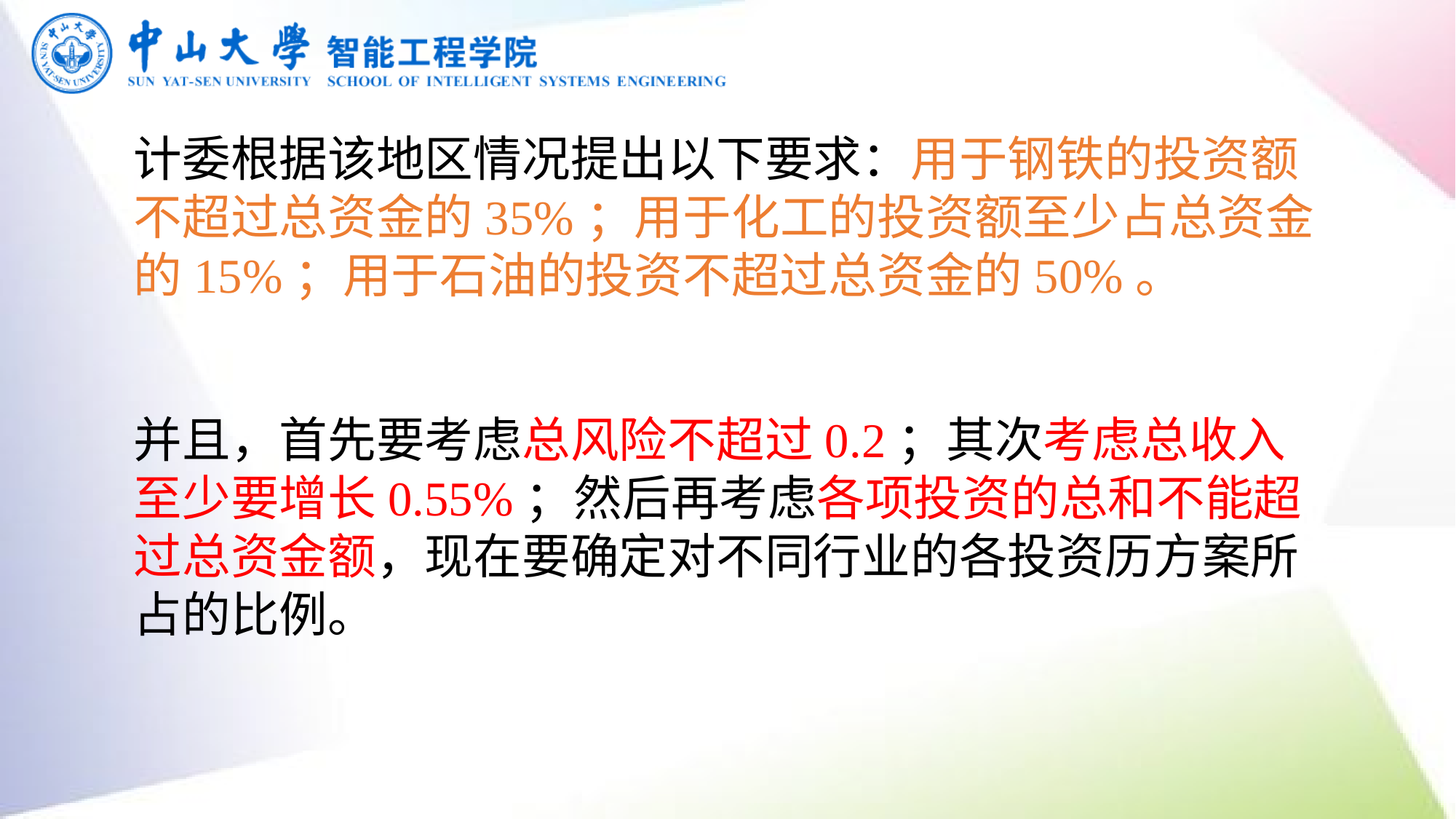

计委根据该地区情况提出以下要求：用于钢铁的投资额不超过总资金的35%；用于化工的投资额至少占总资金的15%；用于石油的投资不超过总资金的50%。

并且，首先要考虑总风险不超过0.2；其次考虑总收入至少要增长0.55%；然后再考虑各项投资的总和不能超过总资金额，现在要确定对不同行业的各投资历方案所占的比例。